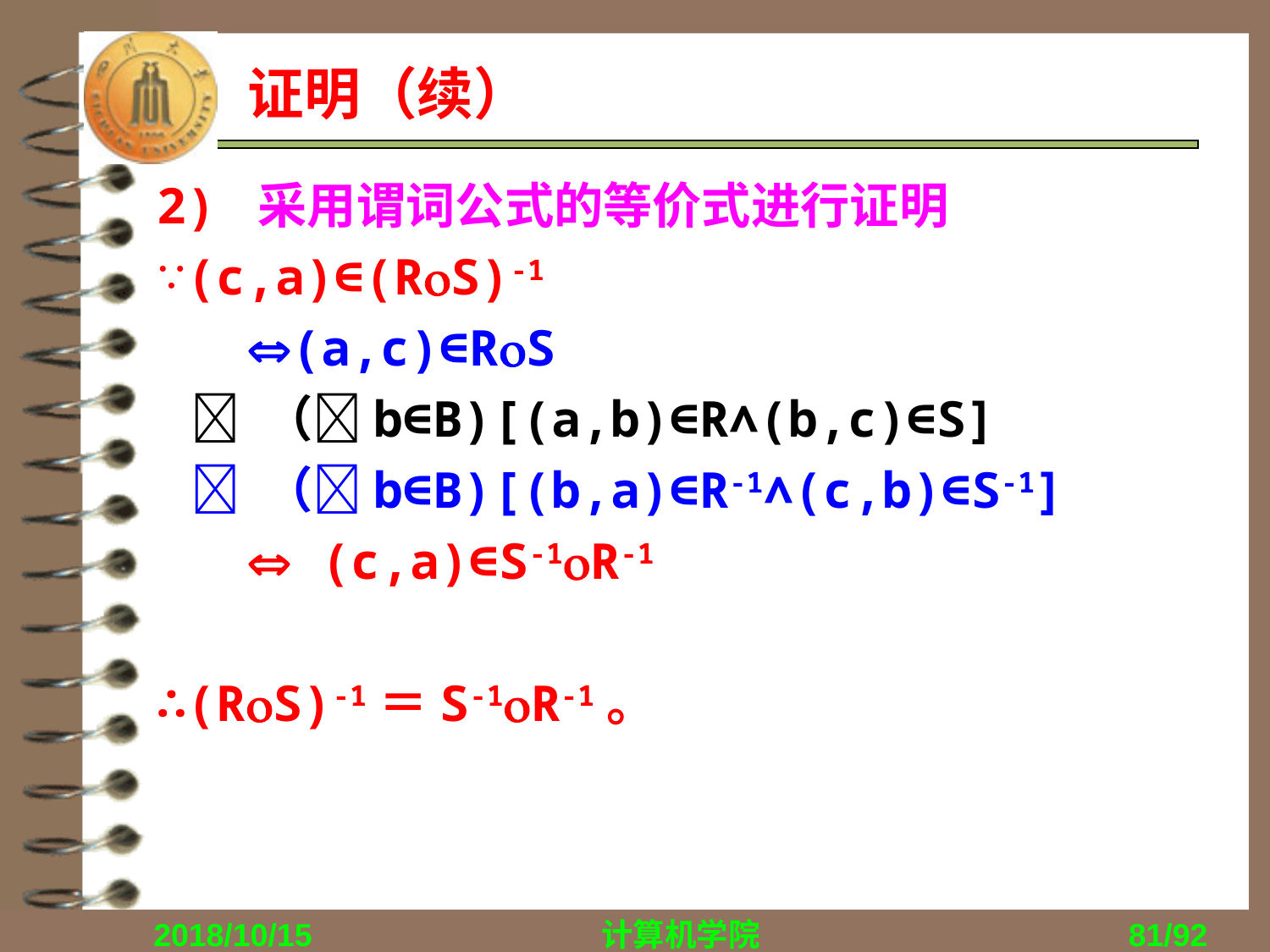

# 证明（续）
2) 采用谓词公式的等价式进行证明
∵(c,a)∈(RοS)-1
   ⇔(a,c)∈RοS
   ⇔ （∃b∈B)[(a,b)∈R∧(b,c)∈S]
   ⇔ （∃b∈B)[(b,a)∈R-1∧(c,b)∈S-1]
   ⇔ (c,a)∈S-1οR-1

∴(RοS)-1＝S-1οR-1。

2018/10/15
计算机学院
81/92